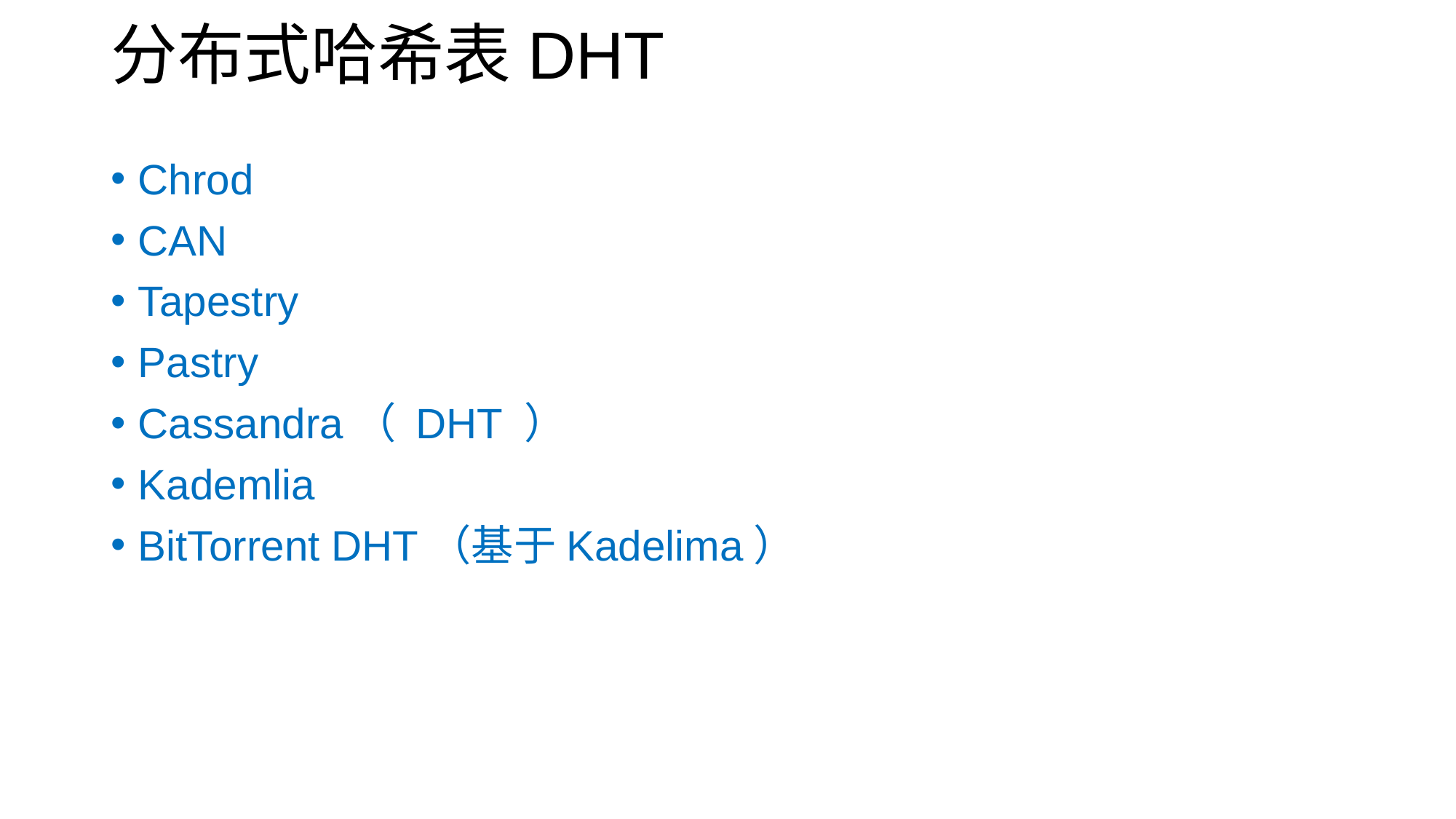

# 分布式哈希表DHT
Chrod
CAN
Tapestry
Pastry
Cassandra（ DHT ）
Kademlia
BitTorrent DHT（基于Kadelima）